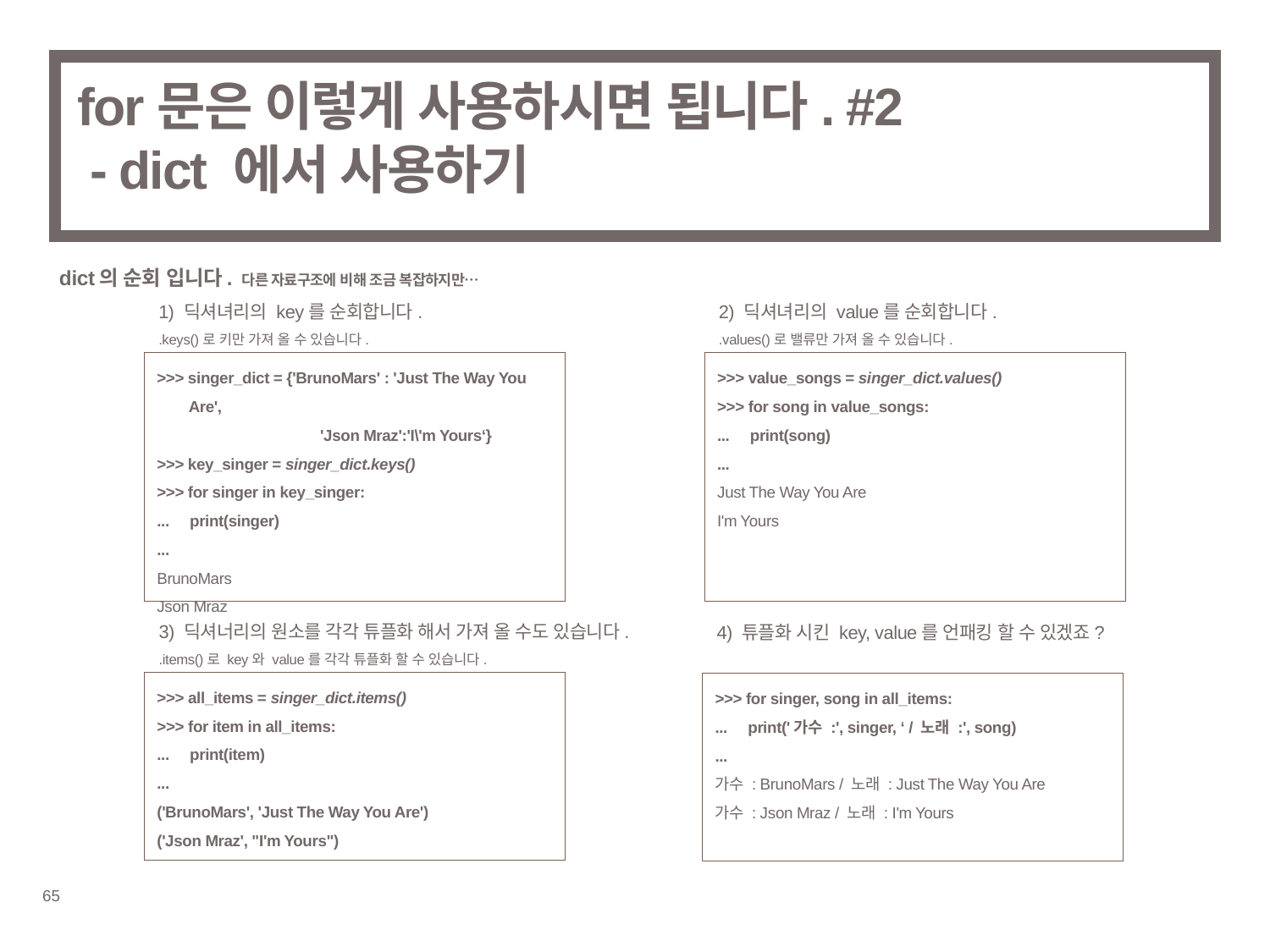

# for문은 이렇게 사용하시면 됩니다. #2 - dict 에서 사용하기
dict의 순회 입니다. 다른 자료구조에 비해 조금 복잡하지만…
1) 딕셔녀리의 key를 순회합니다.
.keys()로 키만 가져 올 수 있습니다.
2) 딕셔녀리의 value를 순회합니다.
.values()로 밸류만 가져 올 수 있습니다.
>>> singer_dict = {'BrunoMars' : 'Just The Way You Are',
	           	 'Json Mraz':'I\'m Yours‘}
>>> key_singer = singer_dict.keys()
>>> for singer in key_singer:
...     print(singer)
...
BrunoMars
Json Mraz
>>> value_songs = singer_dict.values()
>>> for song in value_songs:
...     print(song)
...
Just The Way You Are
I'm Yours
3) 딕셔너리의 원소를 각각 튜플화 해서 가져 올 수도 있습니다.
.items()로 key와 value를 각각 튜플화 할 수 있습니다.
4) 튜플화 시킨 key, value를 언패킹 할 수 있겠죠?
>>> all_items = singer_dict.items()
>>> for item in all_items:
...     print(item)
...
('BrunoMars', 'Just The Way You Are')
('Json Mraz', "I'm Yours")
>>> for singer, song in all_items:
...     print('가수 :', singer, ‘ / 노래 :', song)
...
가수 : BrunoMars / 노래 : Just The Way You Are
가수 : Json Mraz / 노래 : I'm Yours